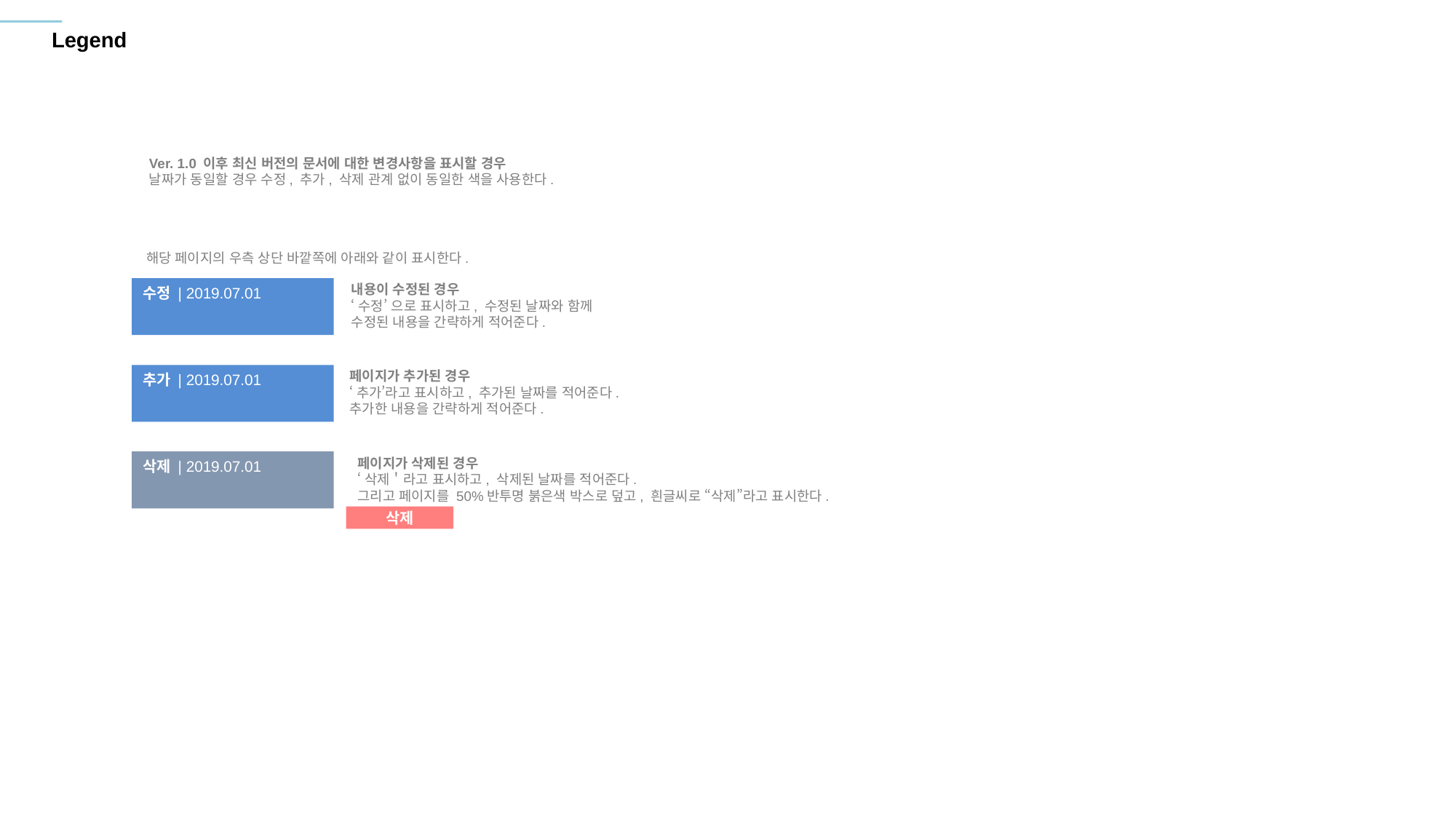

# Legend
Ver. 1.0 이후 최신 버전의 문서에 대한 변경사항을 표시할 경우
날짜가 동일할 경우 수정, 추가, 삭제 관계 없이 동일한 색을 사용한다.
해당 페이지의 우측 상단 바깥쪽에 아래와 같이 표시한다.
내용이 수정된 경우
‘수정’ 으로 표시하고, 수정된 날짜와 함께
수정된 내용을 간략하게 적어준다.
수정 | 2019.07.01

페이지가 추가된 경우
‘추가’라고 표시하고, 추가된 날짜를 적어준다.
추가한 내용을 간략하게 적어준다.
추가 | 2019.07.01
페이지가 삭제된 경우
‘삭제＇라고 표시하고, 삭제된 날짜를 적어준다.
그리고 페이지를 50%반투명 붉은색 박스로 덮고, 흰글씨로 “삭제”라고 표시한다.
삭제 | 2019.07.01
삭제